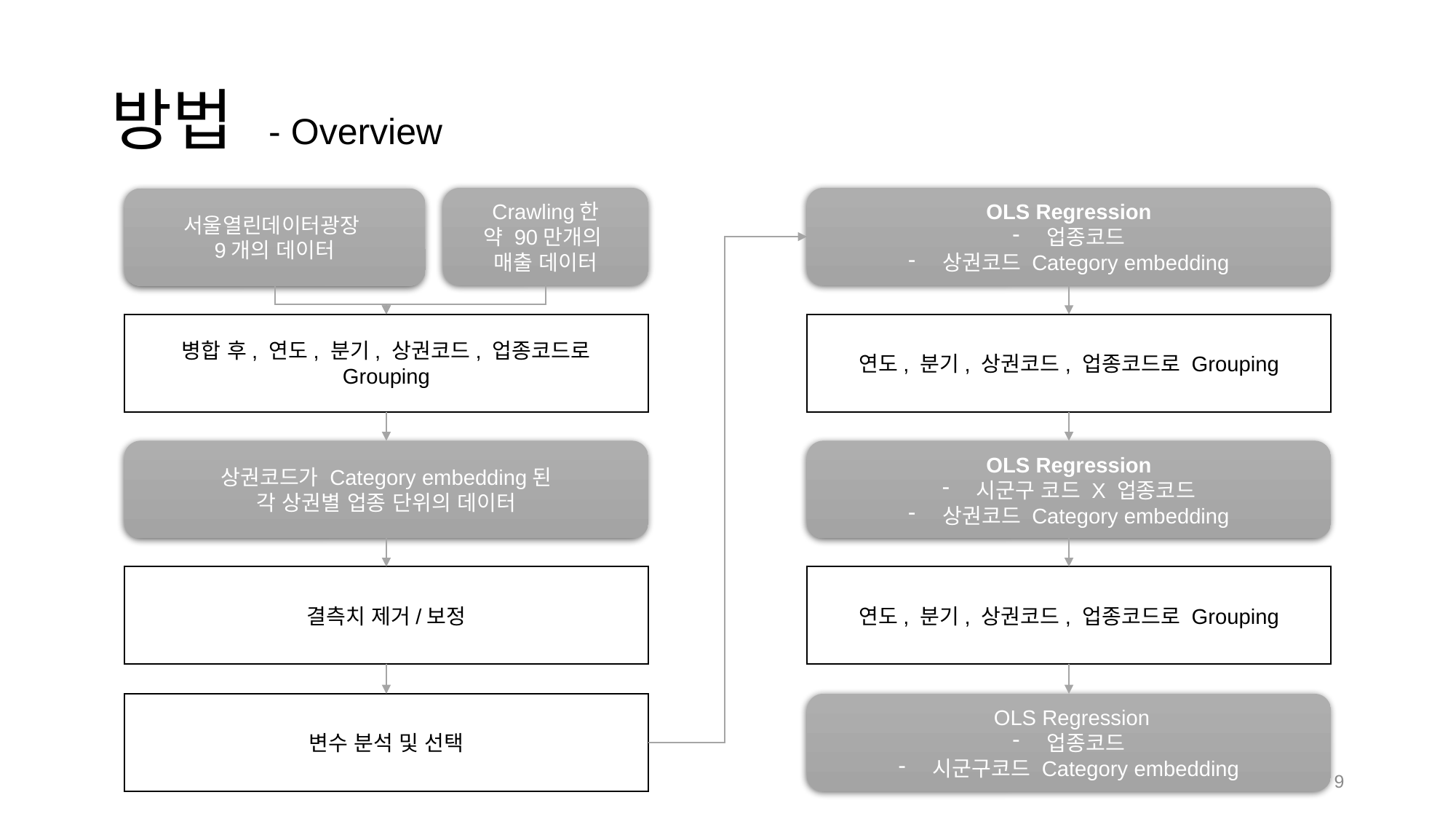

# 방법 - Overview
OLS Regression
업종코드
상권코드 Category embedding
Crawling한
약 90만개의
매출 데이터
서울열린데이터광장
9개의 데이터
병합 후, 연도, 분기, 상권코드, 업종코드로 Grouping
연도, 분기, 상권코드, 업종코드로 Grouping
상권코드가 Category embedding된
각 상권별 업종 단위의 데이터
OLS Regression
시군구 코드 X 업종코드
상권코드 Category embedding
결측치 제거/보정
연도, 분기, 상권코드, 업종코드로 Grouping
 OLS Regression
업종코드
시군구코드 Category embedding
변수 분석 및 선택
9